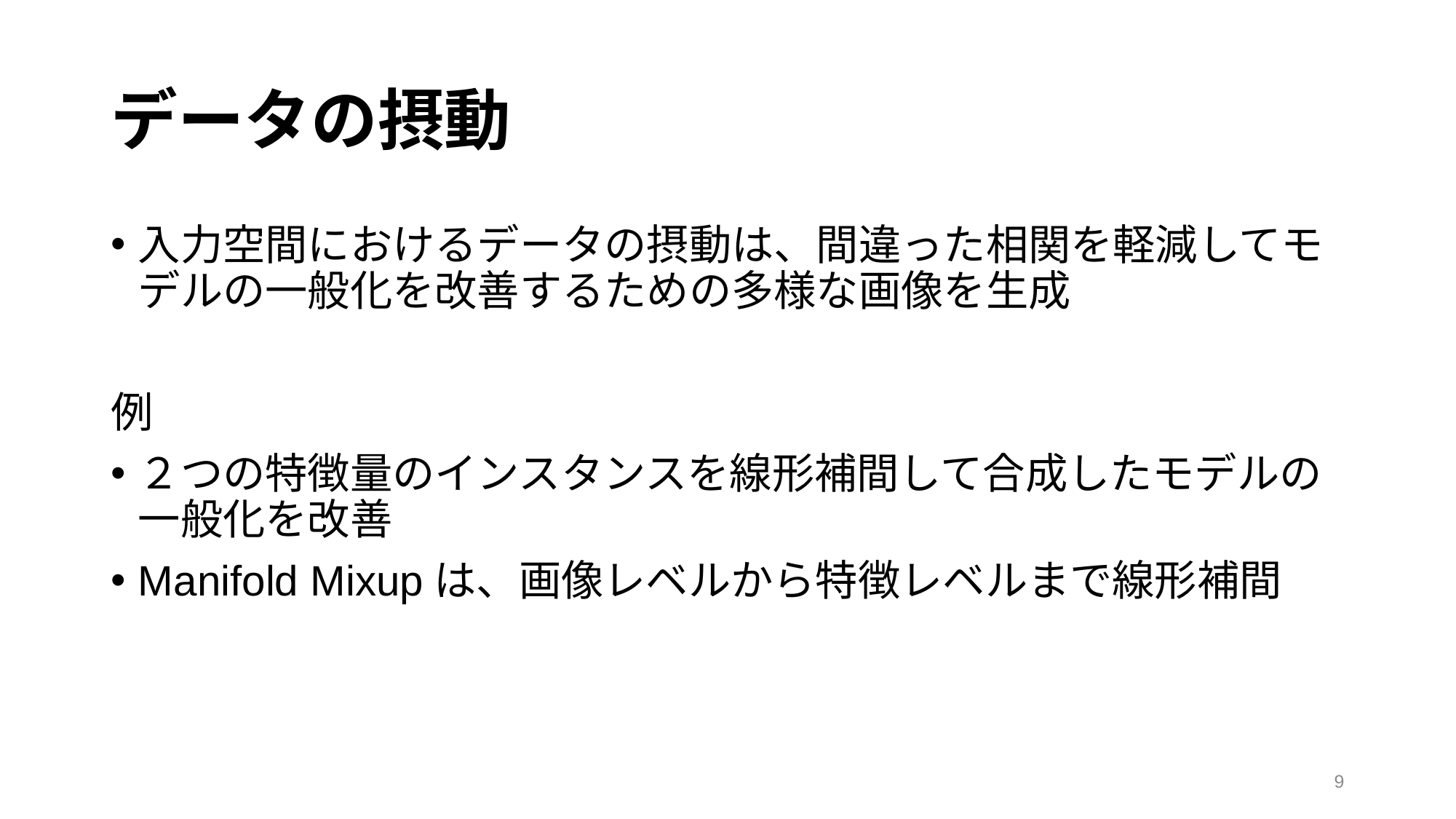

# データの摂動
入力空間におけるデータの摂動は、間違った相関を軽減してモデルの一般化を改善するための多様な画像を生成

例
２つの特徴量のインスタンスを線形補間して合成したモデルの一般化を改善
Manifold Mixupは、画像レベルから特徴レベルまで線形補間

9